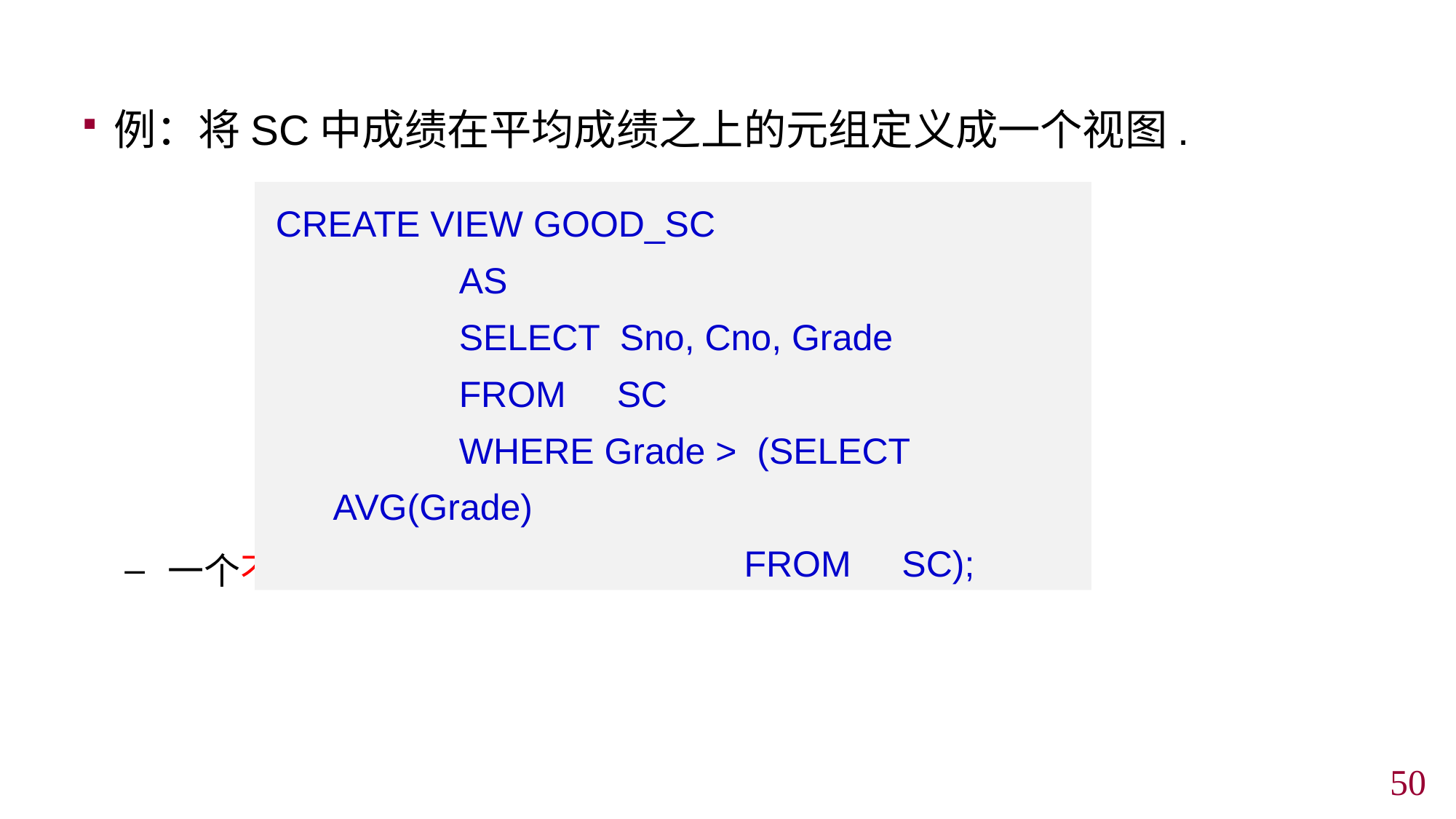

例：将SC中成绩在平均成绩之上的元组定义成一个视图.

一个不允许更新的视图上定义的视图也不允许更新
 CREATE VIEW GOOD_SC
                   AS
                   SELECT  Sno, Cno, Grade
                   FROM     SC
                   WHERE Grade >  (SELECT AVG(Grade)
                                               FROM     SC);
50